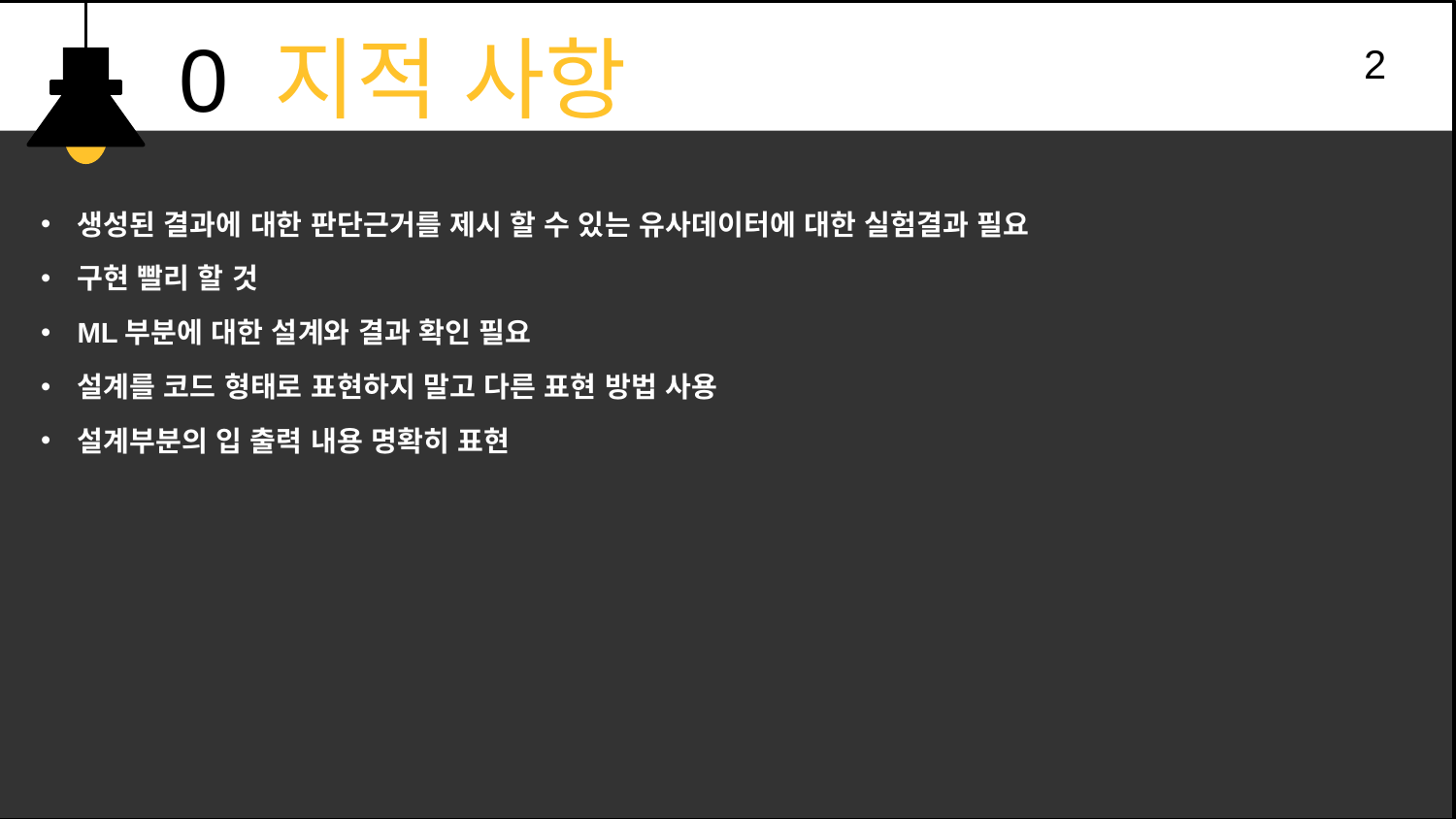

0 지적 사항
2
생성된 결과에 대한 판단근거를 제시 할 수 있는 유사데이터에 대한 실험결과 필요
구현 빨리 할 것
ML부분에 대한 설계와 결과 확인 필요
설계를 코드 형태로 표현하지 말고 다른 표현 방법 사용
설계부분의 입 출력 내용 명확히 표현